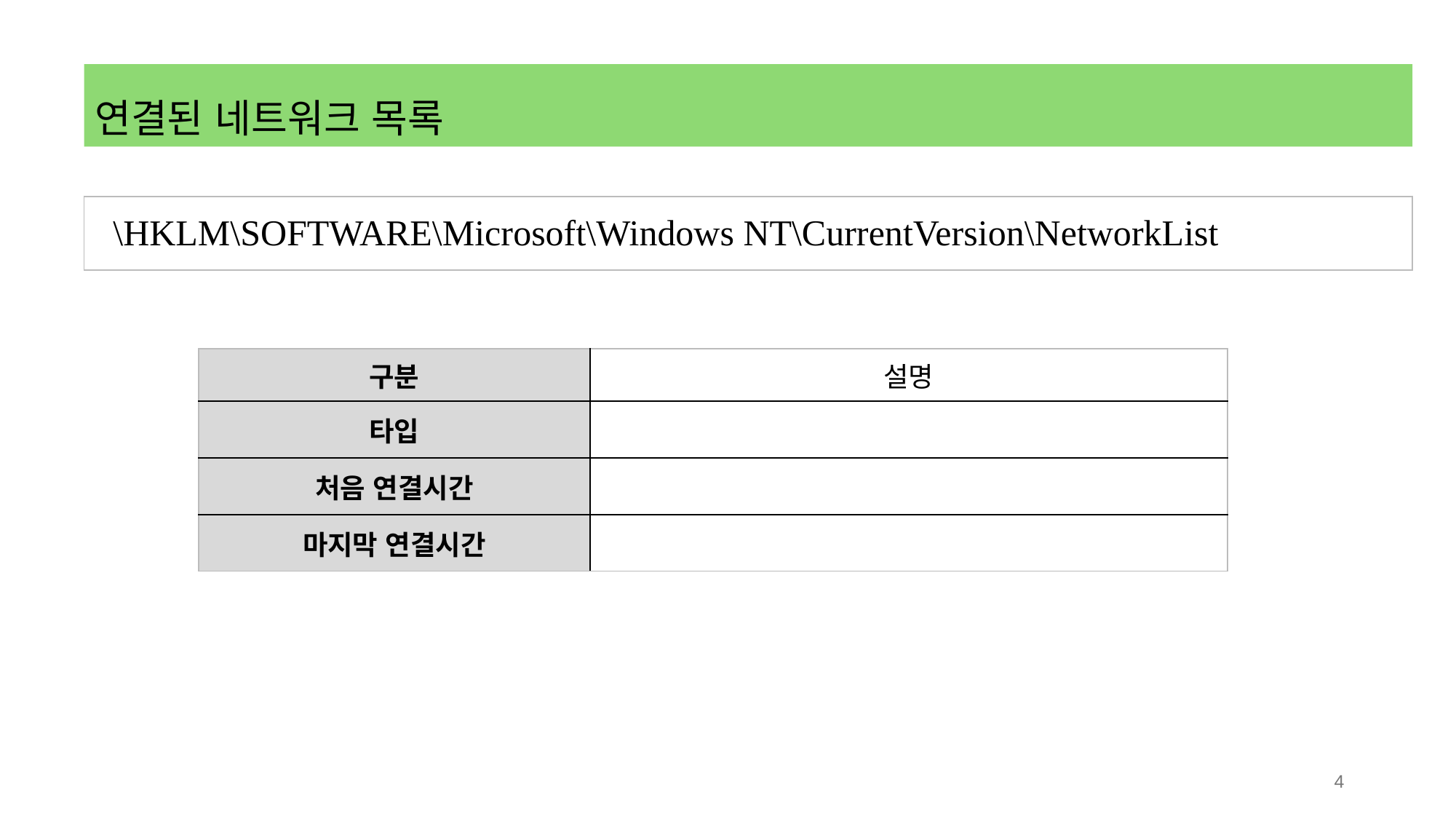

연결된 네트워크 목록
| \HKLM\SOFTWARE\Microsoft\Windows NT\CurrentVersion\NetworkList |
| --- |
| 구분 | 설명 |
| --- | --- |
| 타입 |  |
| 처음 연결시간 |  |
| 마지막 연결시간 |  |
4